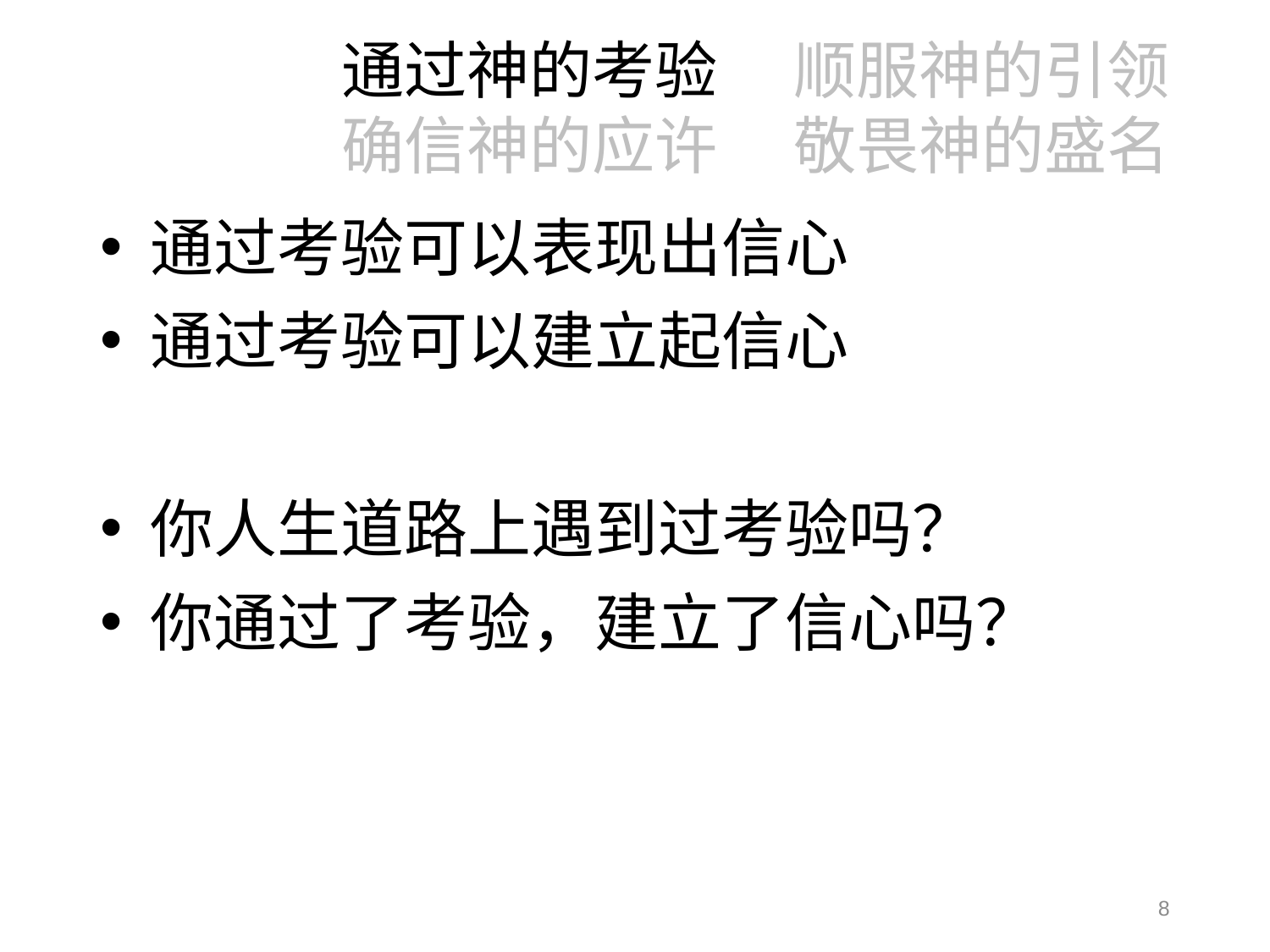

通过神的考验	顺服神的引领
确信神的应许	敬畏神的盛名
# 通过信心考验	顺服神的引领 确信神的应许	敬畏神的盛名
通过考验可以表现出信心
通过考验可以建立起信心

你人生道路上遇到过考验吗？
你通过了考验，建立了信心吗？

8